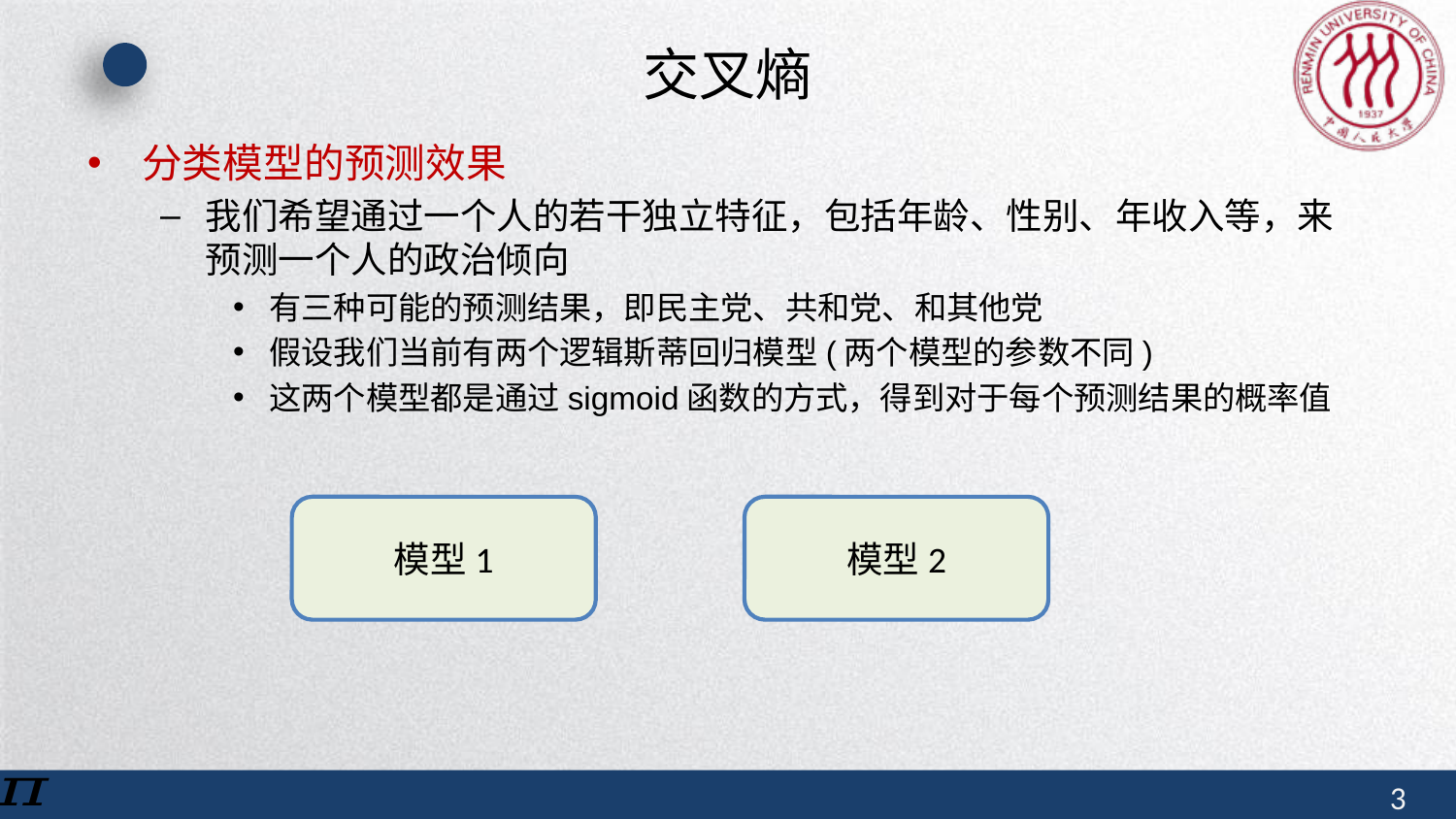

# 交叉熵
分类模型的预测效果
我们希望通过一个人的若干独立特征，包括年龄、性别、年收入等，来预测一个人的政治倾向
有三种可能的预测结果，即民主党、共和党、和其他党
假设我们当前有两个逻辑斯蒂回归模型(两个模型的参数不同)
这两个模型都是通过sigmoid函数的方式，得到对于每个预测结果的概率值
模型1
模型2